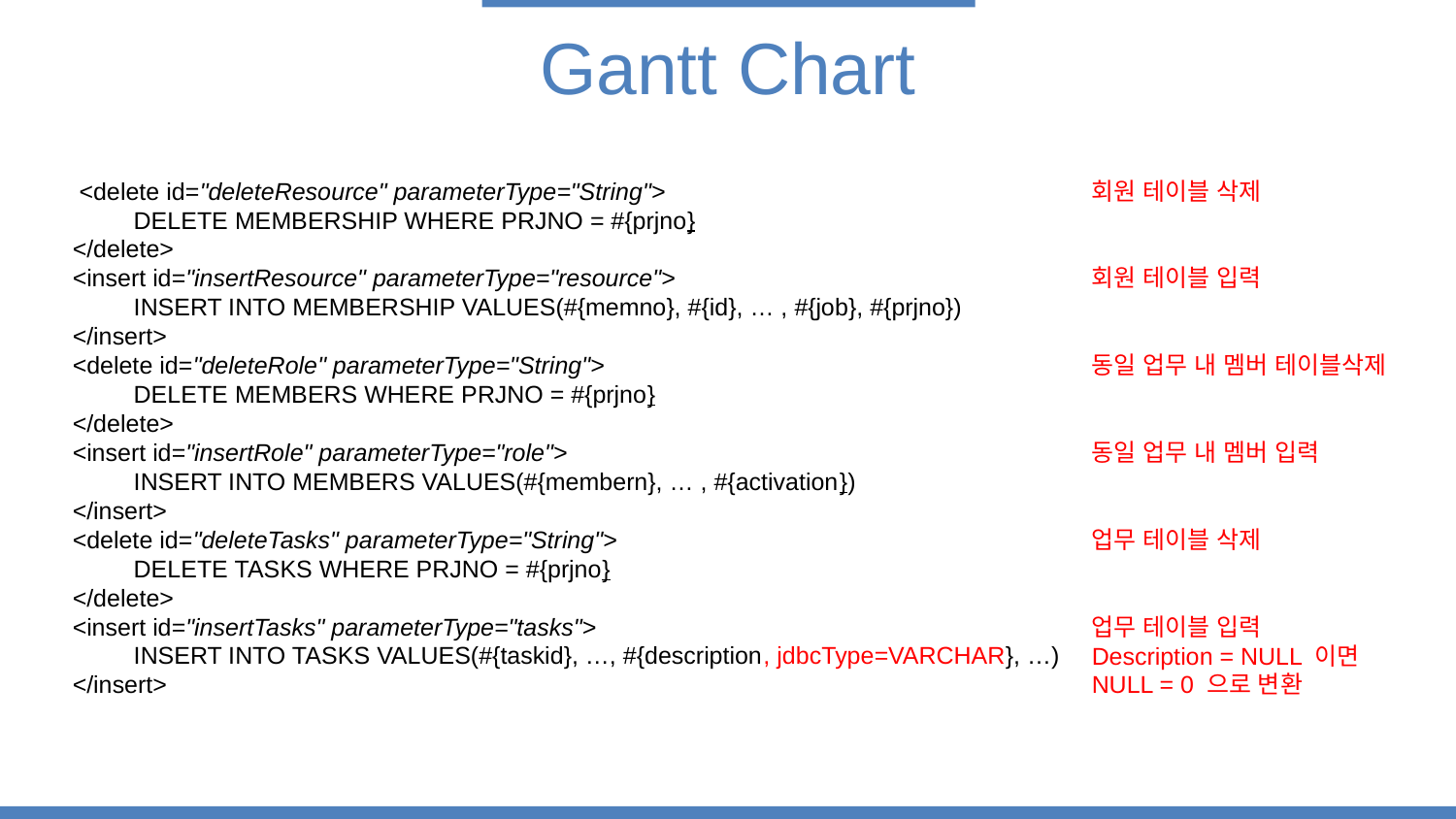

Gantt Chart
 <delete id="deleteResource" parameterType="String">
         DELETE MEMBERSHIP WHERE PRJNO = #{prjno}
</delete>
<insert id="insertResource" parameterType="resource">
         INSERT INTO MEMBERSHIP VALUES(#{memno}, #{id}, … , #{job}, #{prjno})
</insert>
<delete id="deleteRole" parameterType="String">
         DELETE MEMBERS WHERE PRJNO = #{prjno}
</delete>
<insert id="insertRole" parameterType="role">
         INSERT INTO MEMBERS VALUES(#{membern}, … , #{activation})
</insert>
<delete id="deleteTasks" parameterType="String">
         DELETE TASKS WHERE PRJNO = #{prjno}
</delete>
<insert id="insertTasks" parameterType="tasks">
         INSERT INTO TASKS VALUES(#{taskid}, …, #{description, jdbcType=VARCHAR}, …)
</insert>
회원 테이블 삭제

회원 테이블 입력

동일 업무 내 멤버 테이블삭제

동일 업무 내 멤버 입력

업무 테이블 삭제

업무 테이블 입력
Description = NULL 이면
NULL = 0 으로 변환